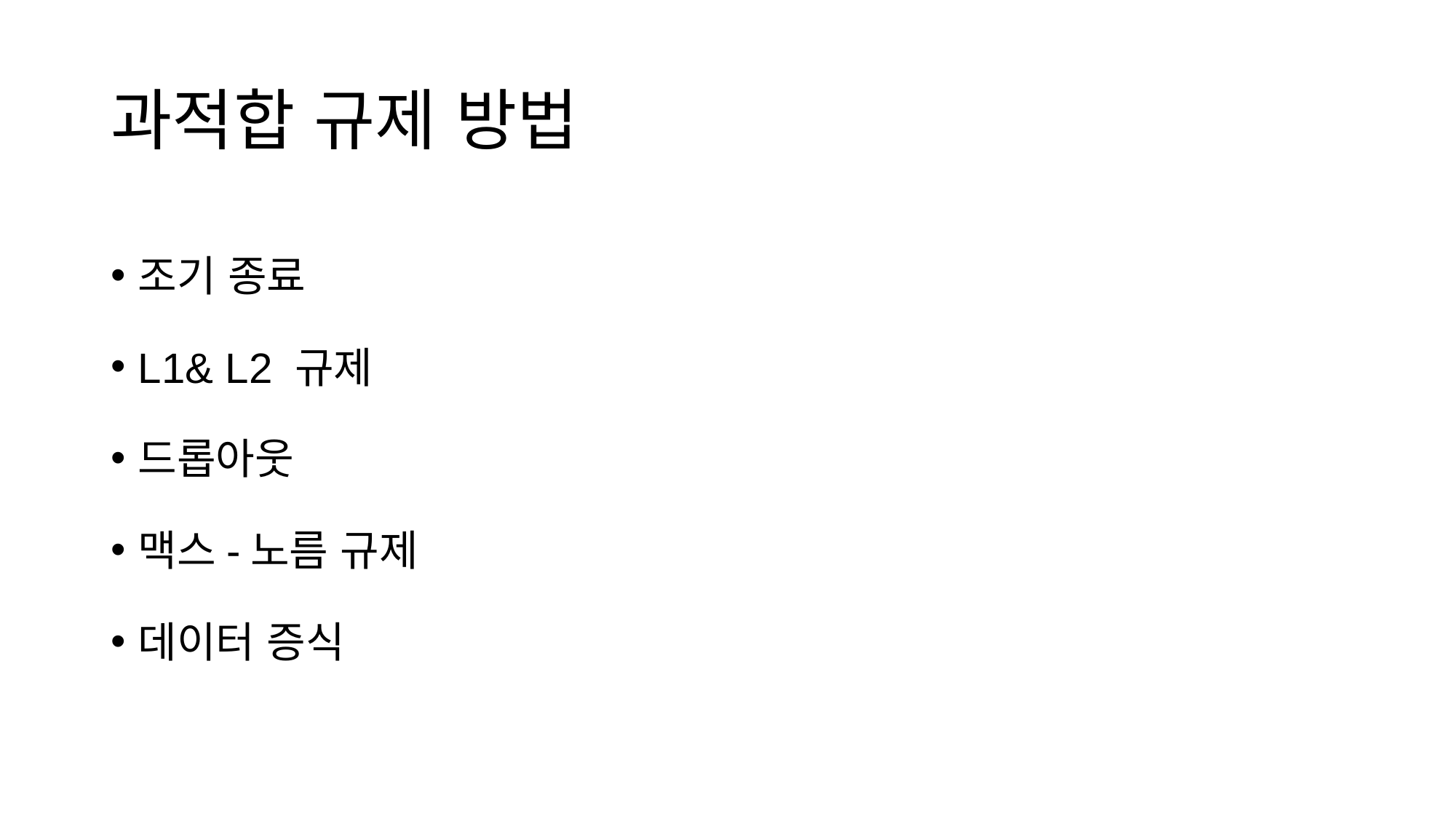

# 과적합 규제 방법
조기 종료
L1& L2 규제
드롭아웃
맥스-노름 규제
데이터 증식